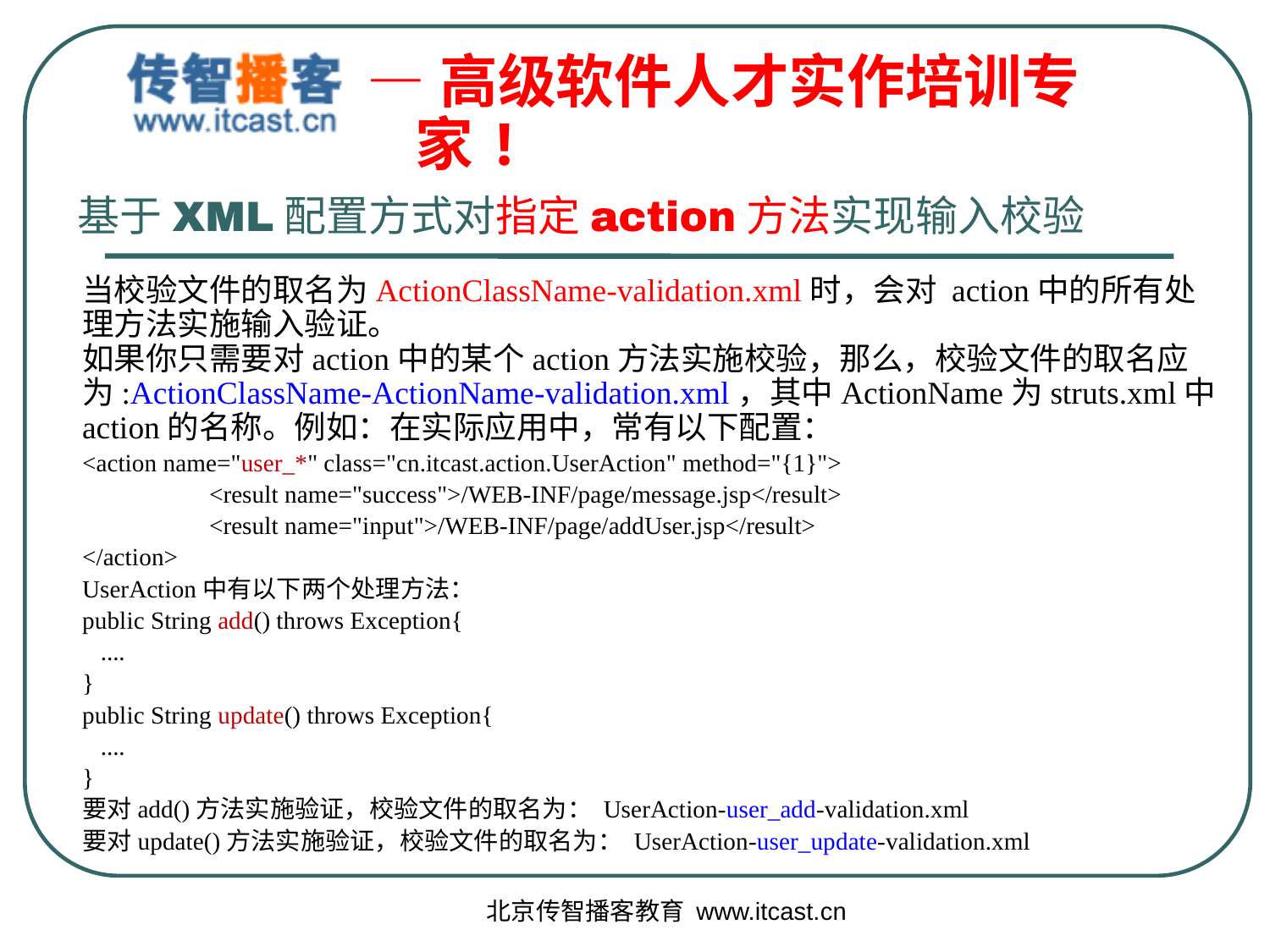

基于XML配置方式对指定action方法实现输入校验
当校验文件的取名为ActionClassName-validation.xml时，会对 action中的所有处理方法实施输入验证。
如果你只需要对action中的某个action方法实施校验，那么，校验文件的取名应为:ActionClassName-ActionName-validation.xml，其中ActionName为struts.xml中action的名称。例如：在实际应用中，常有以下配置：
<action name="user_*" class="cn.itcast.action.UserAction" method="{1}">
	<result name="success">/WEB-INF/page/message.jsp</result>
	<result name="input">/WEB-INF/page/addUser.jsp</result>
</action>
UserAction中有以下两个处理方法：
public String add() throws Exception{
   ....
}
public String update() throws Exception{
   ....
}
要对add()方法实施验证，校验文件的取名为： UserAction-user_add-validation.xml
要对update()方法实施验证，校验文件的取名为： UserAction-user_update-validation.xml
北京传智播客教育 www.itcast.cn